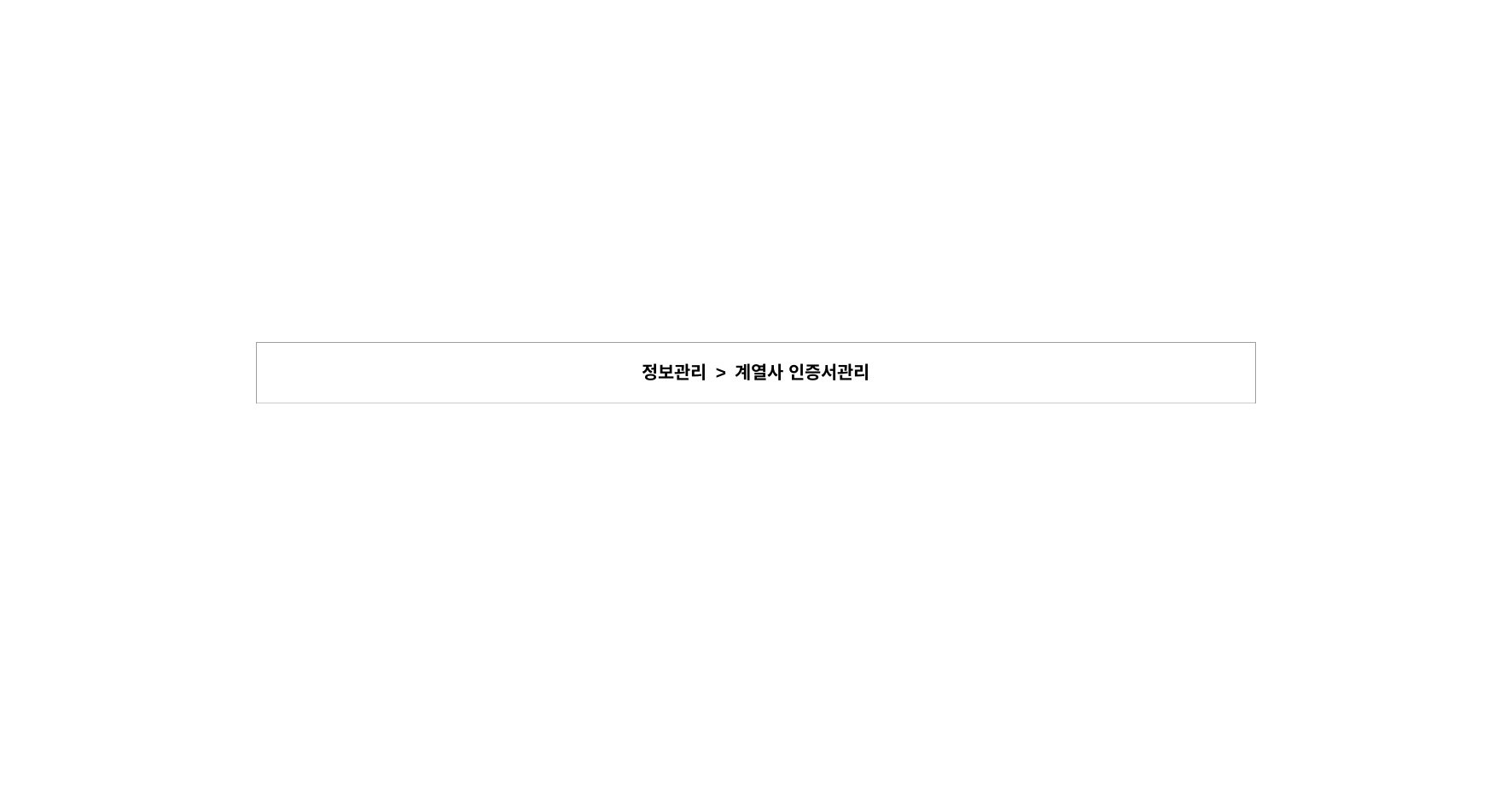

| 정보관리 > 계열사 인증서관리 |
| --- |